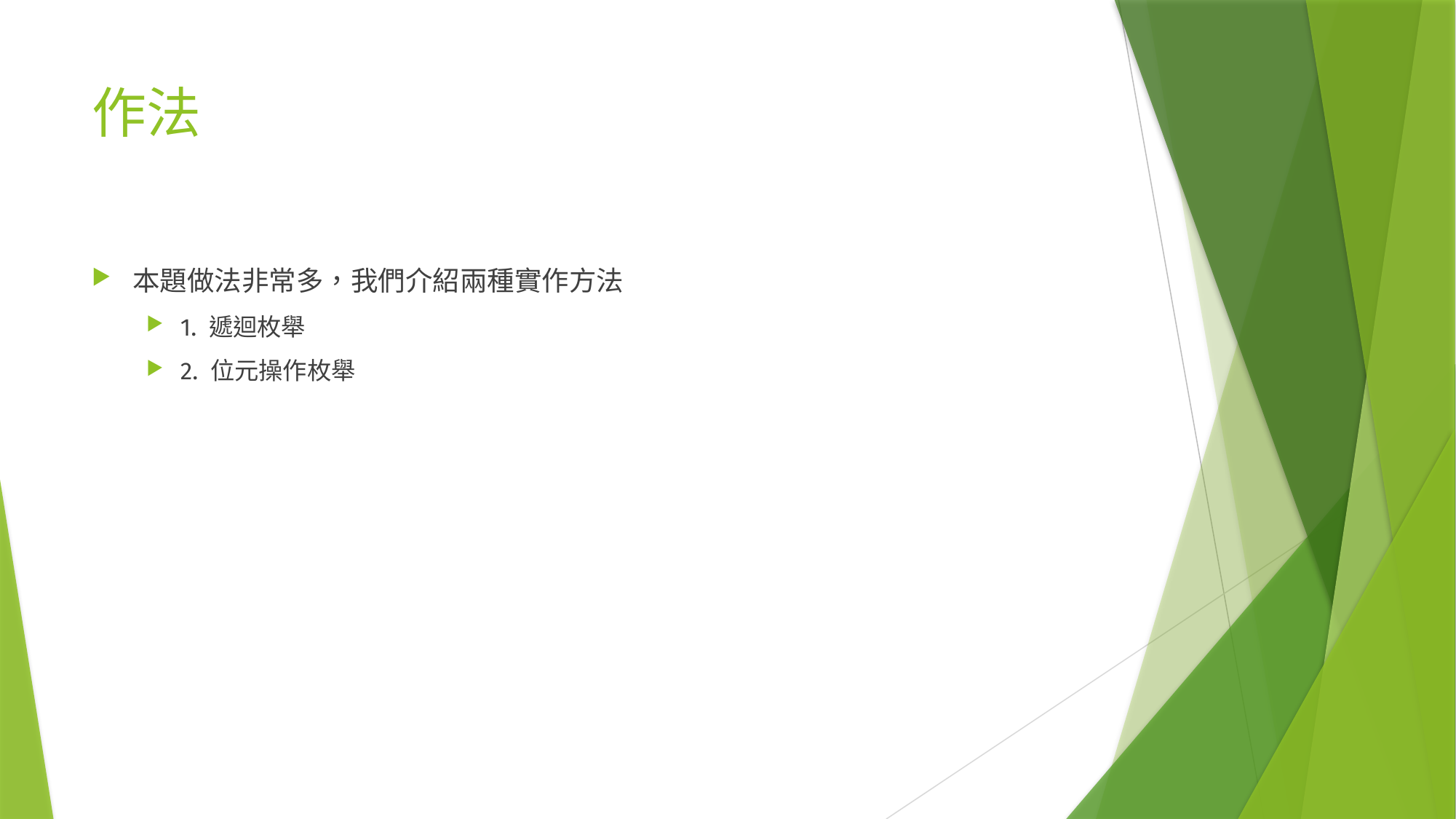

# 作法
本題做法非常多，我們介紹兩種實作方法
1. 遞迴枚舉
2. 位元操作枚舉